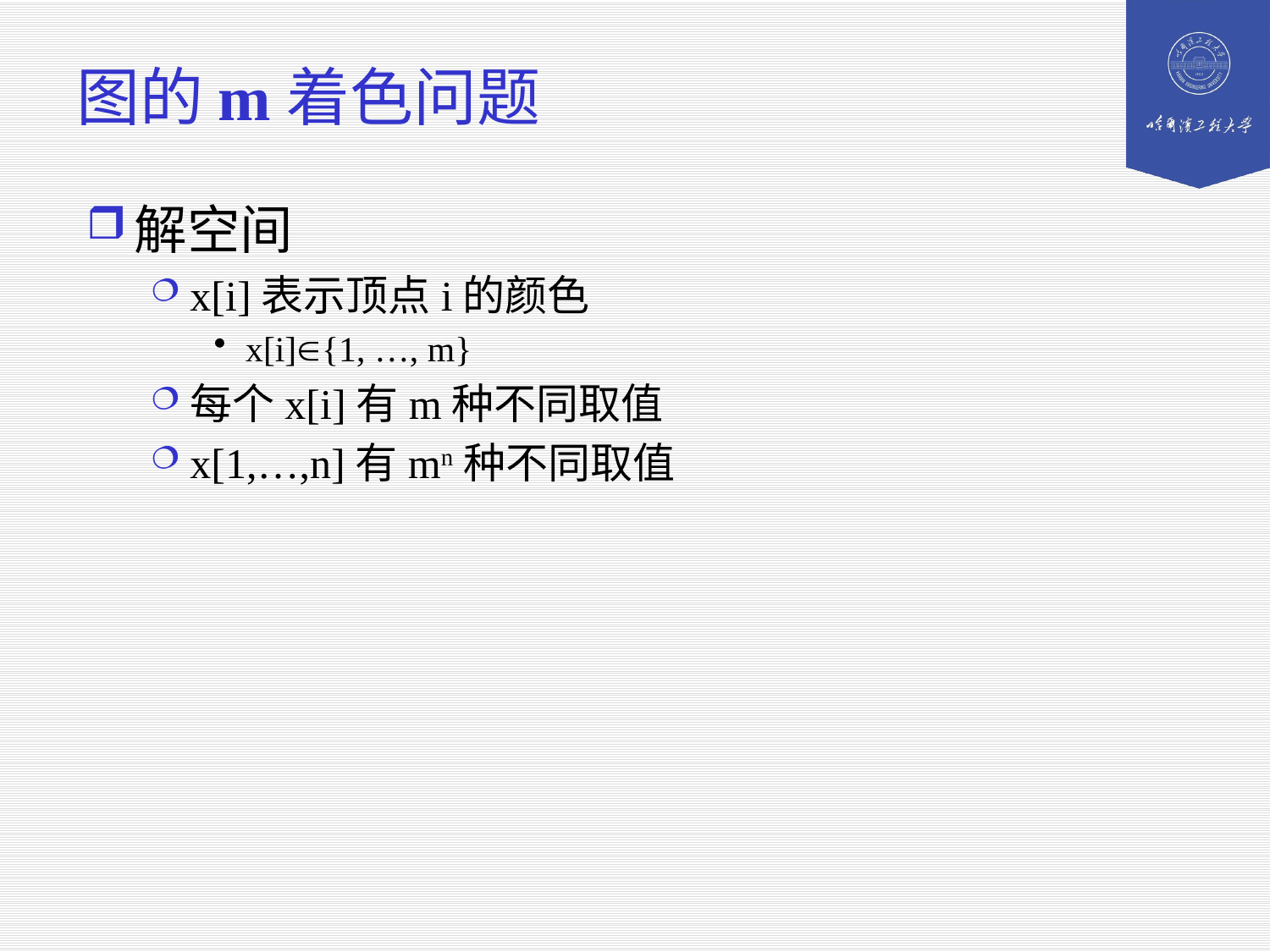

# 图的m着色问题
解空间
x[i]表示顶点i的颜色
x[i]∈{1, …, m}
每个x[i]有m种不同取值
x[1,…,n]有mn种不同取值